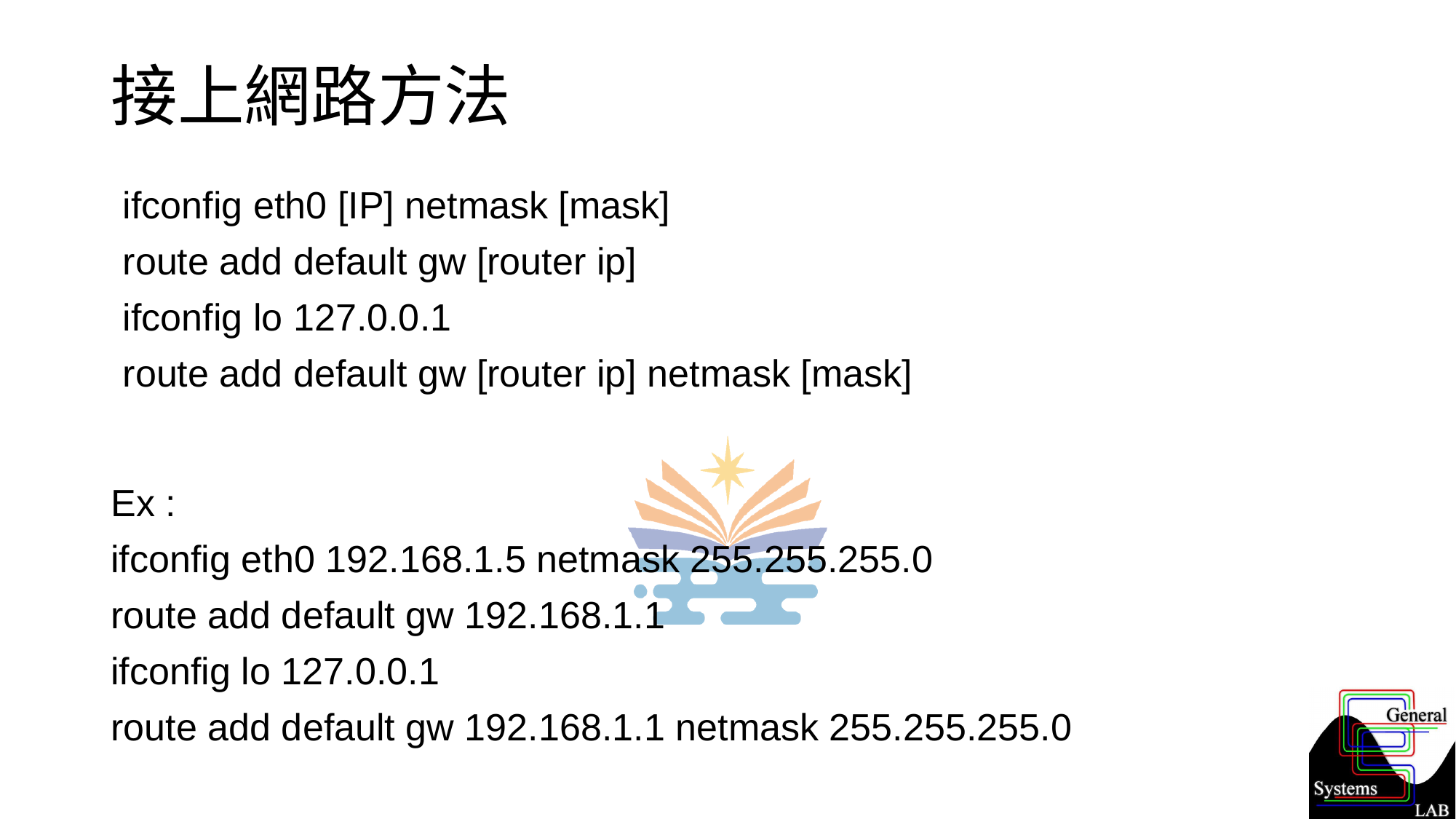

# 接上網路方法
ifconfig eth0 [IP] netmask [mask]
route add default gw [router ip]
ifconfig lo 127.0.0.1
route add default gw [router ip] netmask [mask]

Ex :
ifconfig eth0 192.168.1.5 netmask 255.255.255.0
route add default gw 192.168.1.1
ifconfig lo 127.0.0.1
route add default gw 192.168.1.1 netmask 255.255.255.0